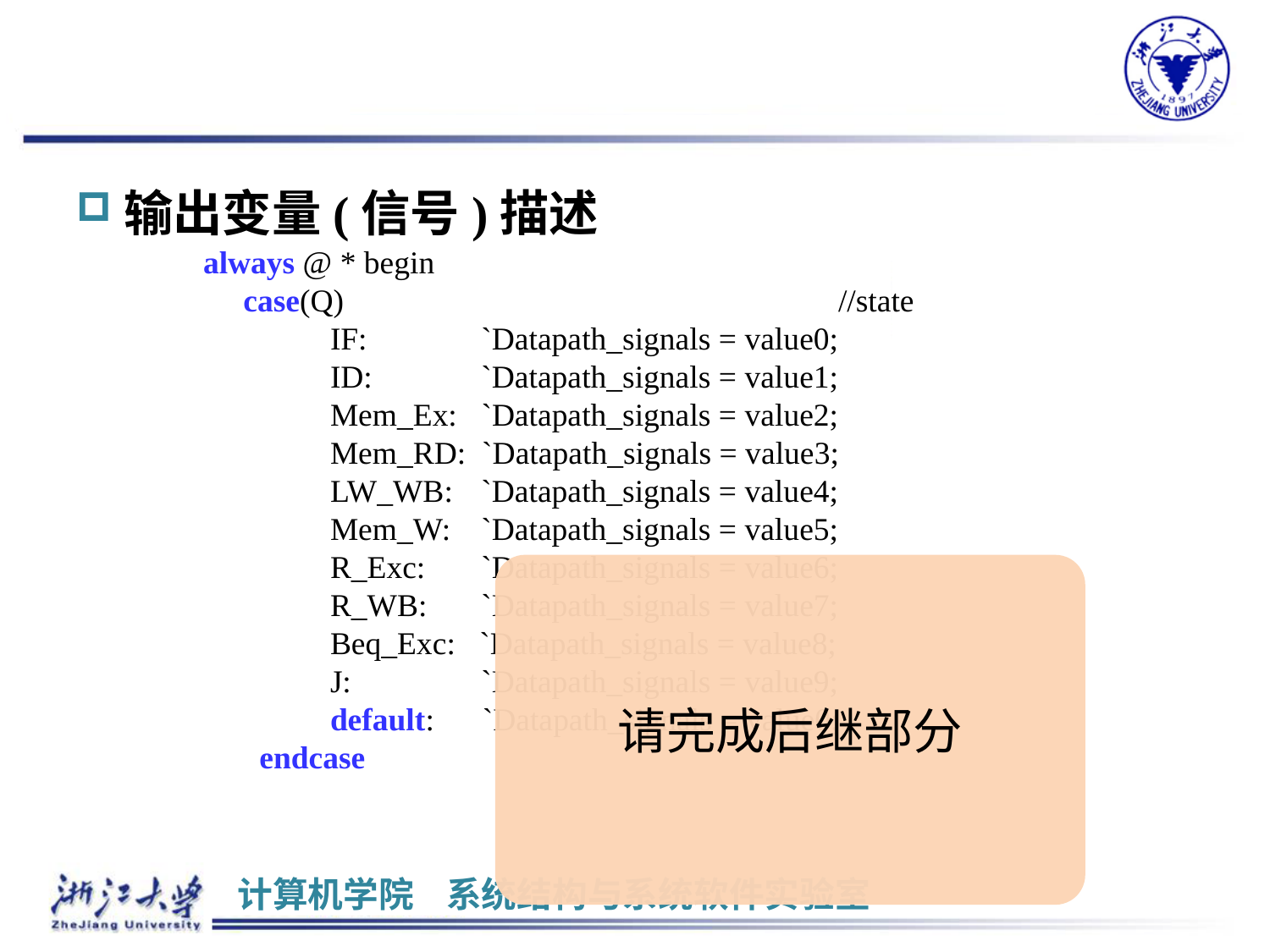

#
输出变量(信号)描述
	always @ * begin
	     case(Q)				//state
		IF: 	   `Datapath_signals = value0;
		ID:	   `Datapath_signals = value1;
		Mem_Ex:   `Datapath_signals = value2;
		Mem_RD:  `Datapath_signals = value3;
		LW_WB:	   `Datapath_signals = value4;
		Mem_W:	   `Datapath_signals = value5;
		R_Exc:	   `Datapath_signals = value6;
		R_WB:	   `Datapath_signals = value7;
		Beq_Exc:   `Datapath_signals = value8;
		J:	   `Datapath_signals = value9;
		default:      `Datapath_signals = value0;
	       endcase
请完成后继部分